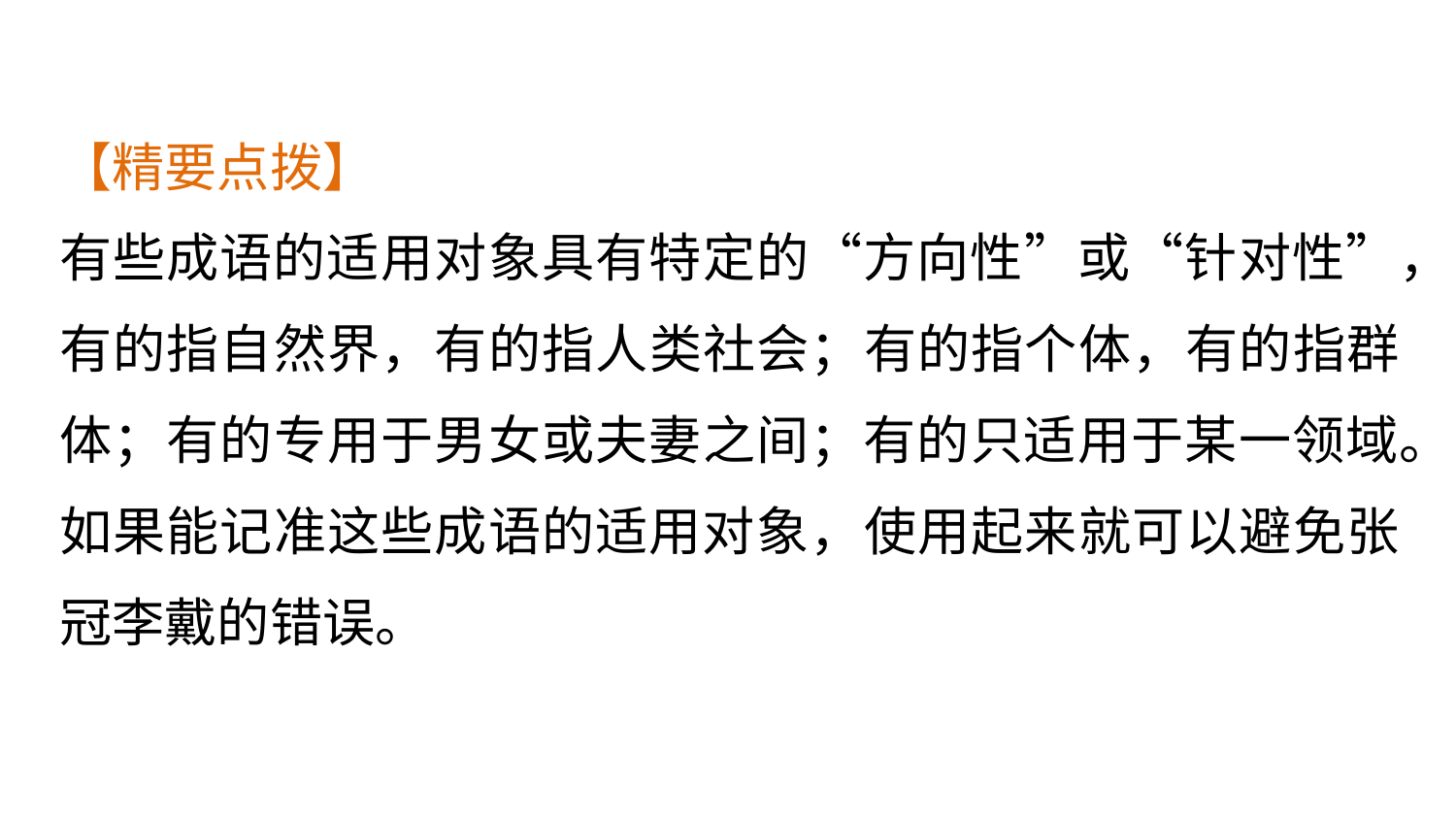

【精要点拨】
有些成语的适用对象具有特定的“方向性”或“针对性”，有的指自然界，有的指人类社会；有的指个体，有的指群体；有的专用于男女或夫妻之间；有的只适用于某一领域。如果能记准这些成语的适用对象，使用起来就可以避免张冠李戴的错误。